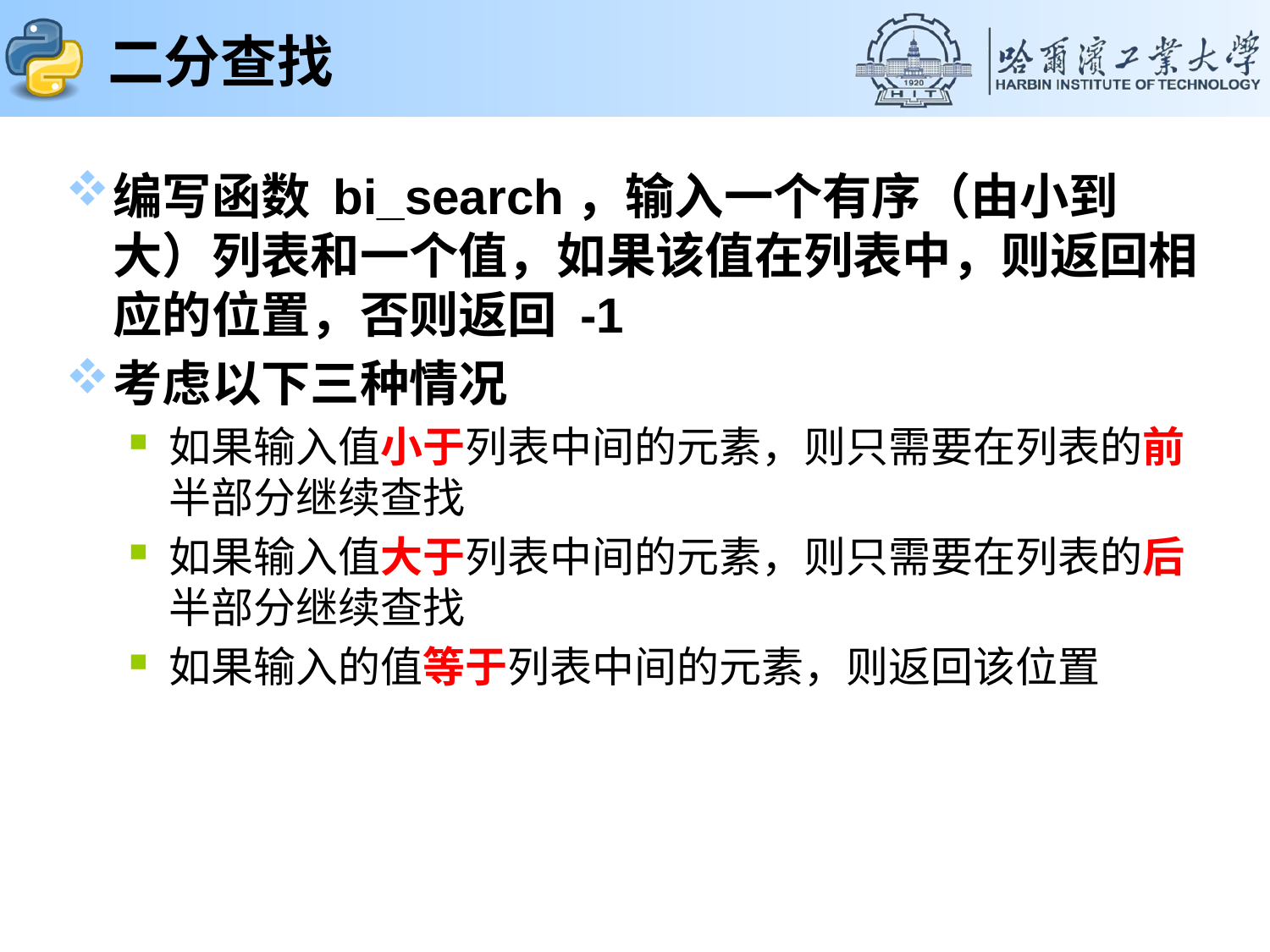

# 二分查找
编写函数 bi_search，输入一个有序（由小到大）列表和一个值，如果该值在列表中，则返回相应的位置，否则返回 -1
考虑以下三种情况
如果输入值小于列表中间的元素，则只需要在列表的前半部分继续查找
如果输入值大于列表中间的元素，则只需要在列表的后半部分继续查找
如果输入的值等于列表中间的元素，则返回该位置